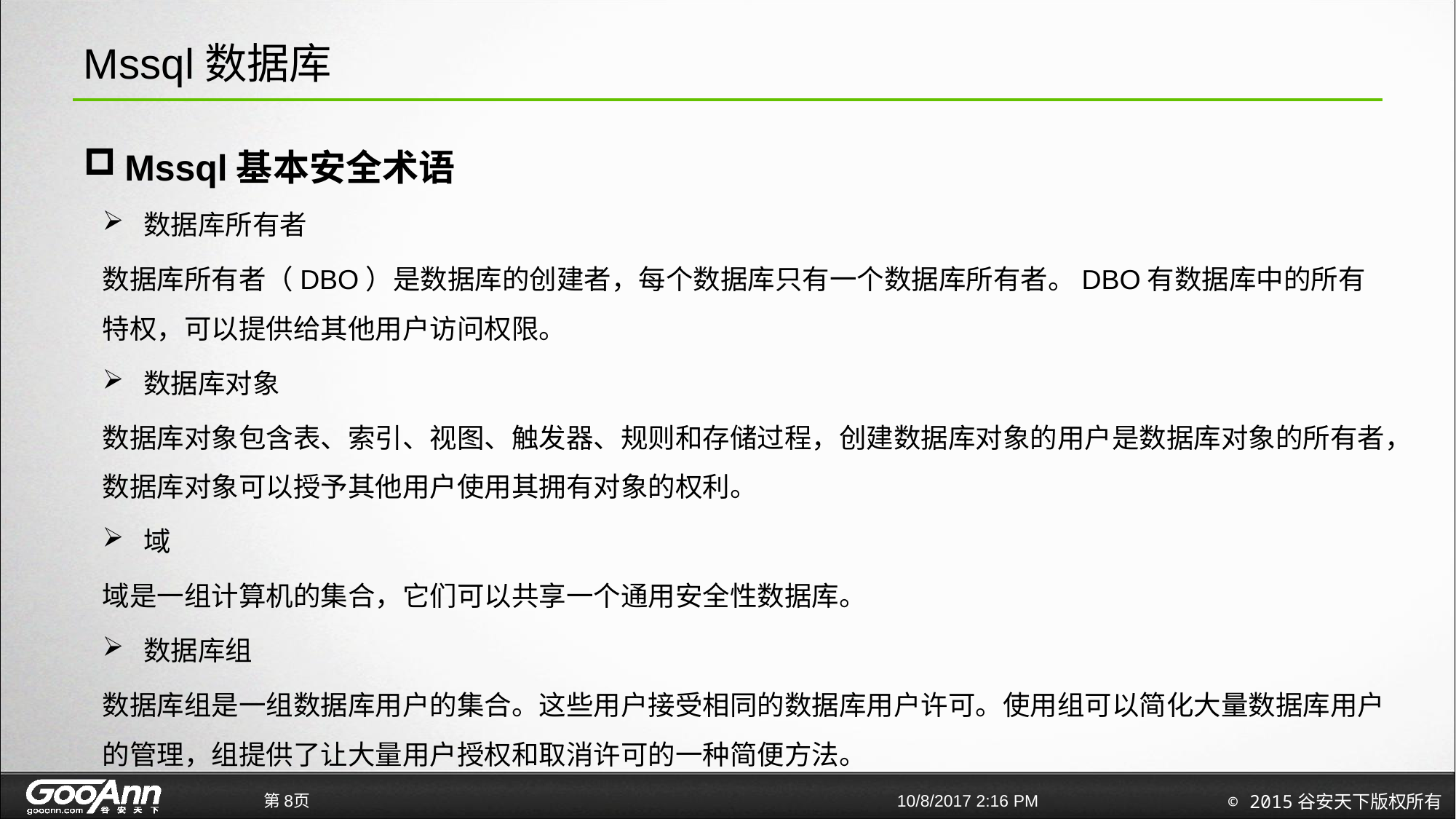

# Mssql数据库
Mssql基本安全术语
数据库所有者
数据库所有者（DBO）是数据库的创建者，每个数据库只有一个数据库所有者。DBO有数据库中的所有特权，可以提供给其他用户访问权限。
数据库对象
数据库对象包含表、索引、视图、触发器、规则和存储过程，创建数据库对象的用户是数据库对象的所有者，数据库对象可以授予其他用户使用其拥有对象的权利。
域
域是一组计算机的集合，它们可以共享一个通用安全性数据库。
数据库组
数据库组是一组数据库用户的集合。这些用户接受相同的数据库用户许可。使用组可以简化大量数据库用户的管理，组提供了让大量用户授权和取消许可的一种简便方法。